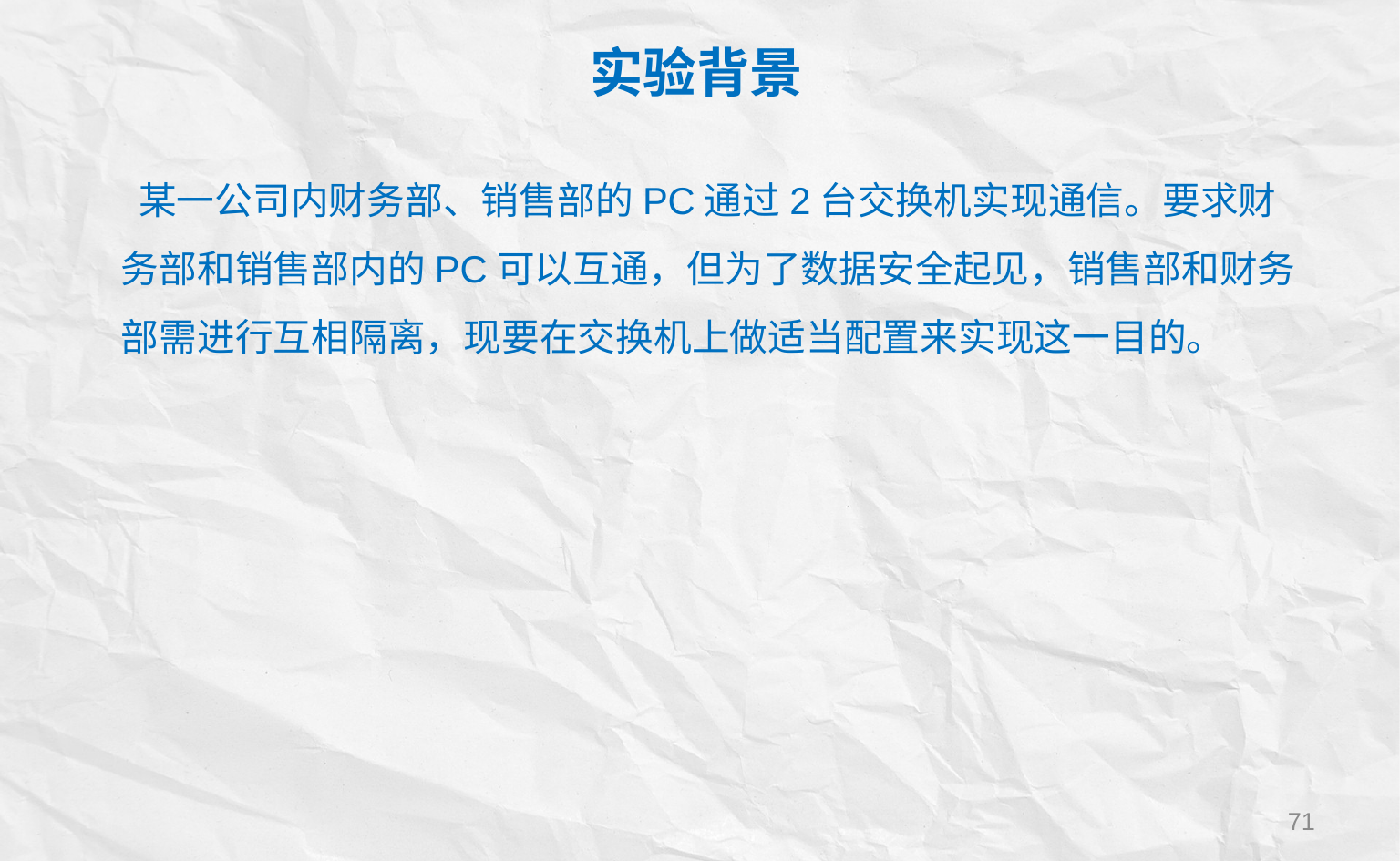

实验背景
 某一公司内财务部、销售部的PC通过2台交换机实现通信。要求财务部和销售部内的PC可以互通，但为了数据安全起见，销售部和财务部需进行互相隔离，现要在交换机上做适当配置来实现这一目的。

 71